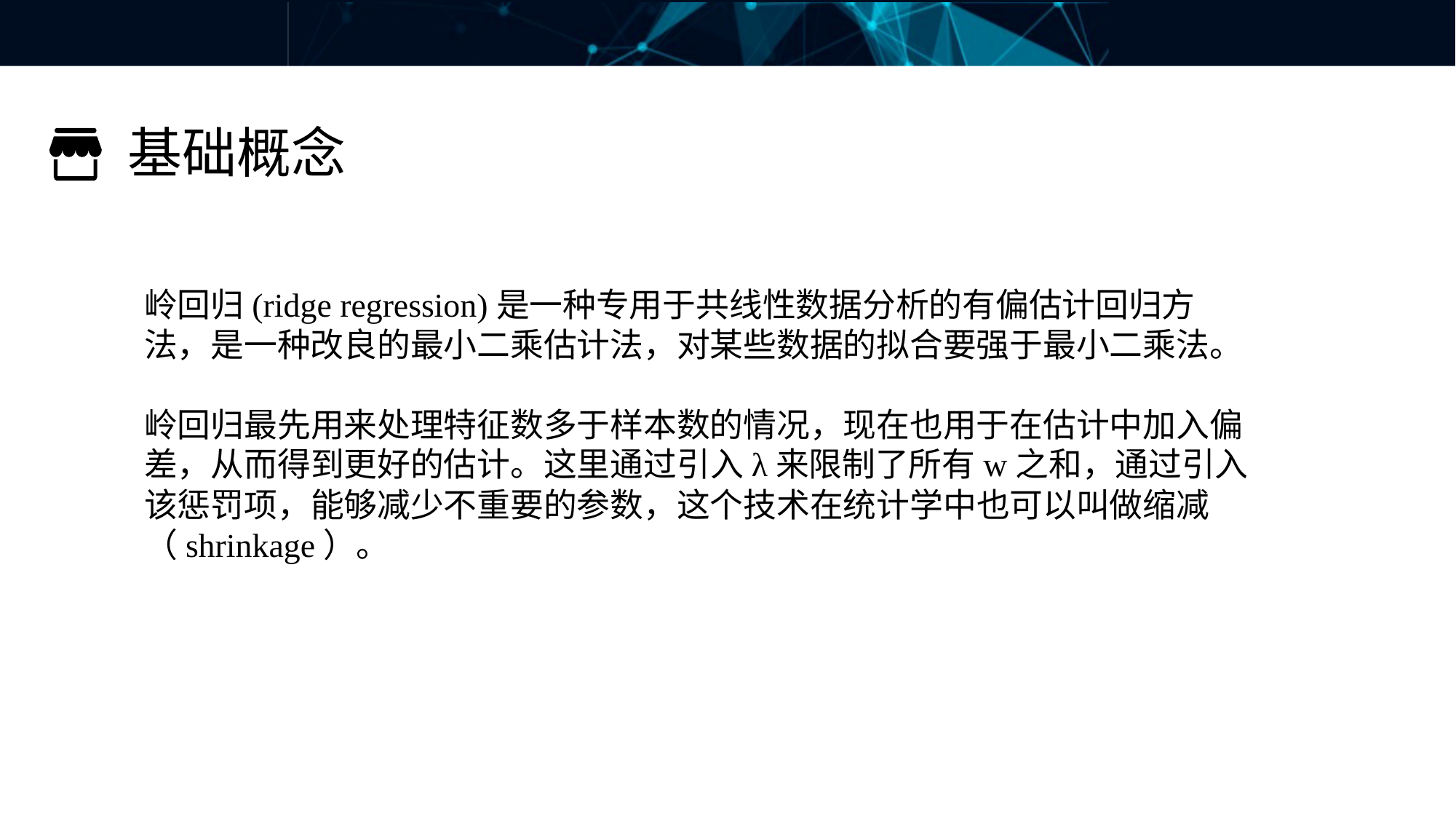

基础概念

岭回归(ridge regression)是一种专用于共线性数据分析的有偏估计回归方法，是一种改良的最小二乘估计法，对某些数据的拟合要强于最小二乘法。

岭回归最先用来处理特征数多于样本数的情况，现在也用于在估计中加入偏差，从而得到更好的估计。这里通过引入λ来限制了所有w之和，通过引入该惩罚项，能够减少不重要的参数，这个技术在统计学中也可以叫做缩减（shrinkage）。